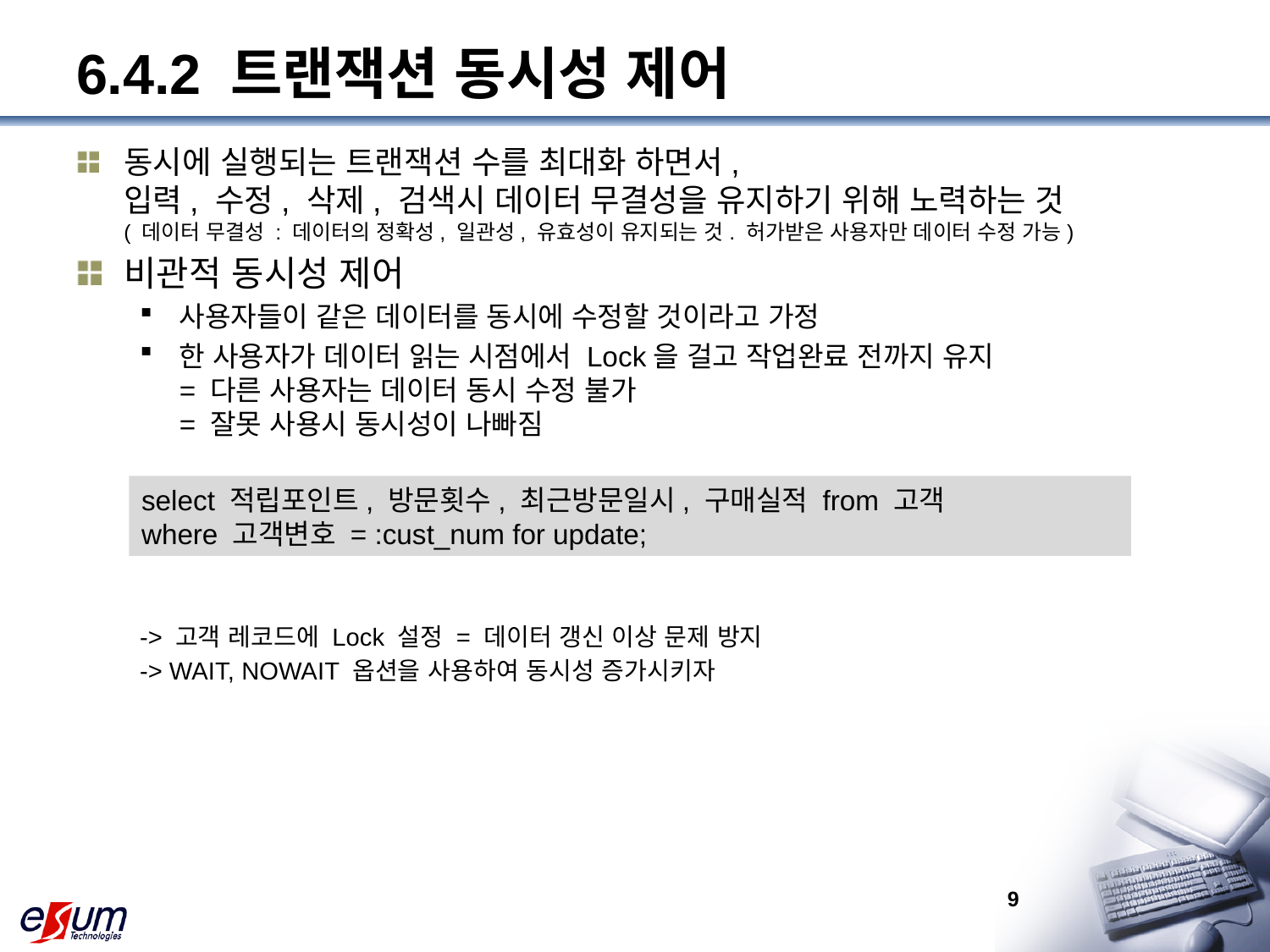

# 6.4.2 트랜잭션 동시성 제어
동시에 실행되는 트랜잭션 수를 최대화 하면서,
입력, 수정, 삭제, 검색시 데이터 무결성을 유지하기 위해 노력하는 것
( 데이터 무결성 : 데이터의 정확성, 일관성, 유효성이 유지되는 것. 허가받은 사용자만 데이터 수정 가능)
비관적 동시성 제어
사용자들이 같은 데이터를 동시에 수정할 것이라고 가정
한 사용자가 데이터 읽는 시점에서 Lock을 걸고 작업완료 전까지 유지
= 다른 사용자는 데이터 동시 수정 불가
= 잘못 사용시 동시성이 나빠짐

-> 고객 레코드에 Lock 설정 = 데이터 갱신 이상 문제 방지
-> WAIT, NOWAIT 옵션을 사용하여 동시성 증가시키자

select 적립포인트, 방문횟수, 최근방문일시, 구매실적 from 고객
where 고객변호 = :cust_num for update;
9